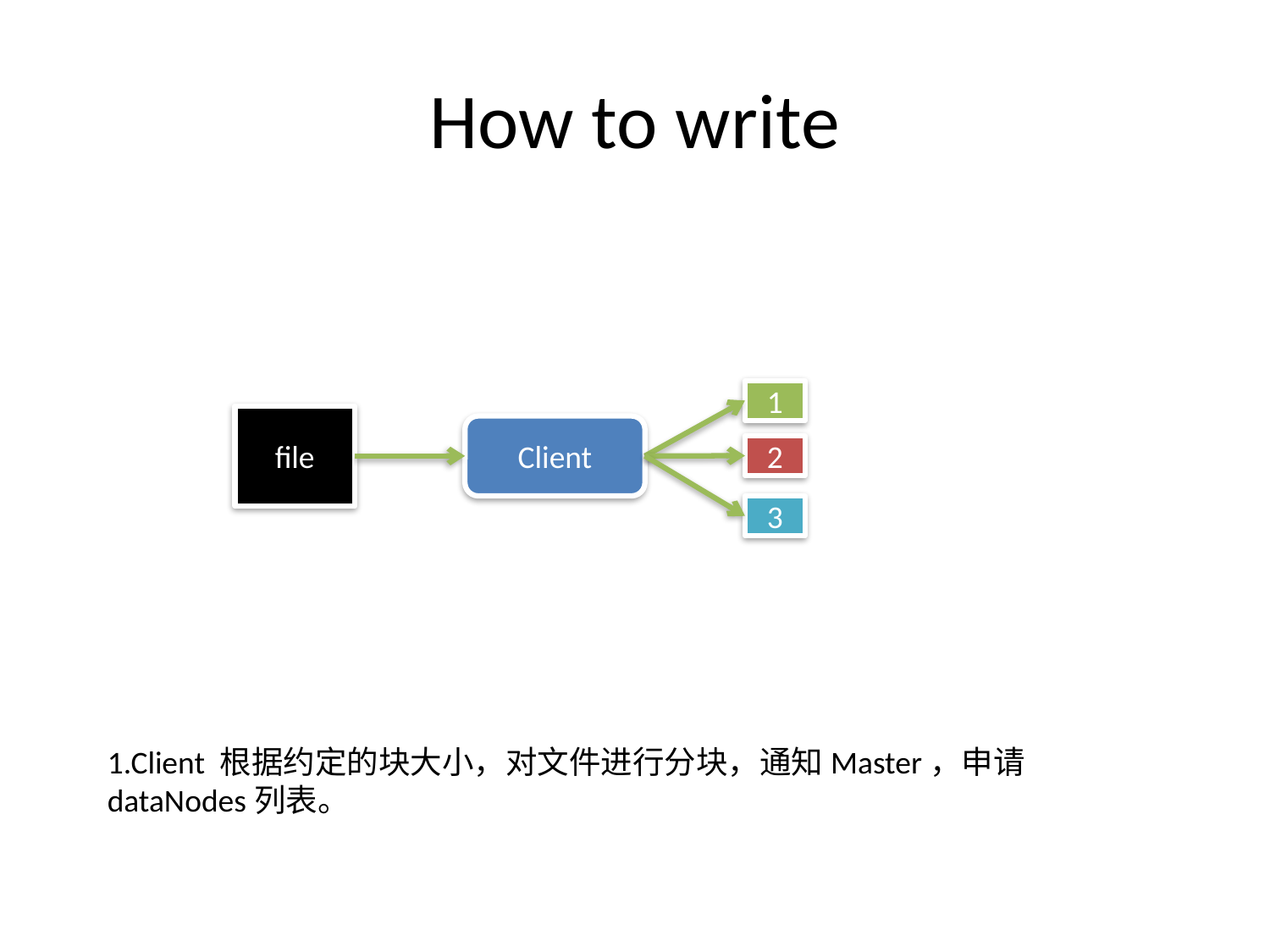

# How to write
1
file
Client
2
3
1.Client 根据约定的块大小，对文件进行分块，通知Master，申请dataNodes列表。